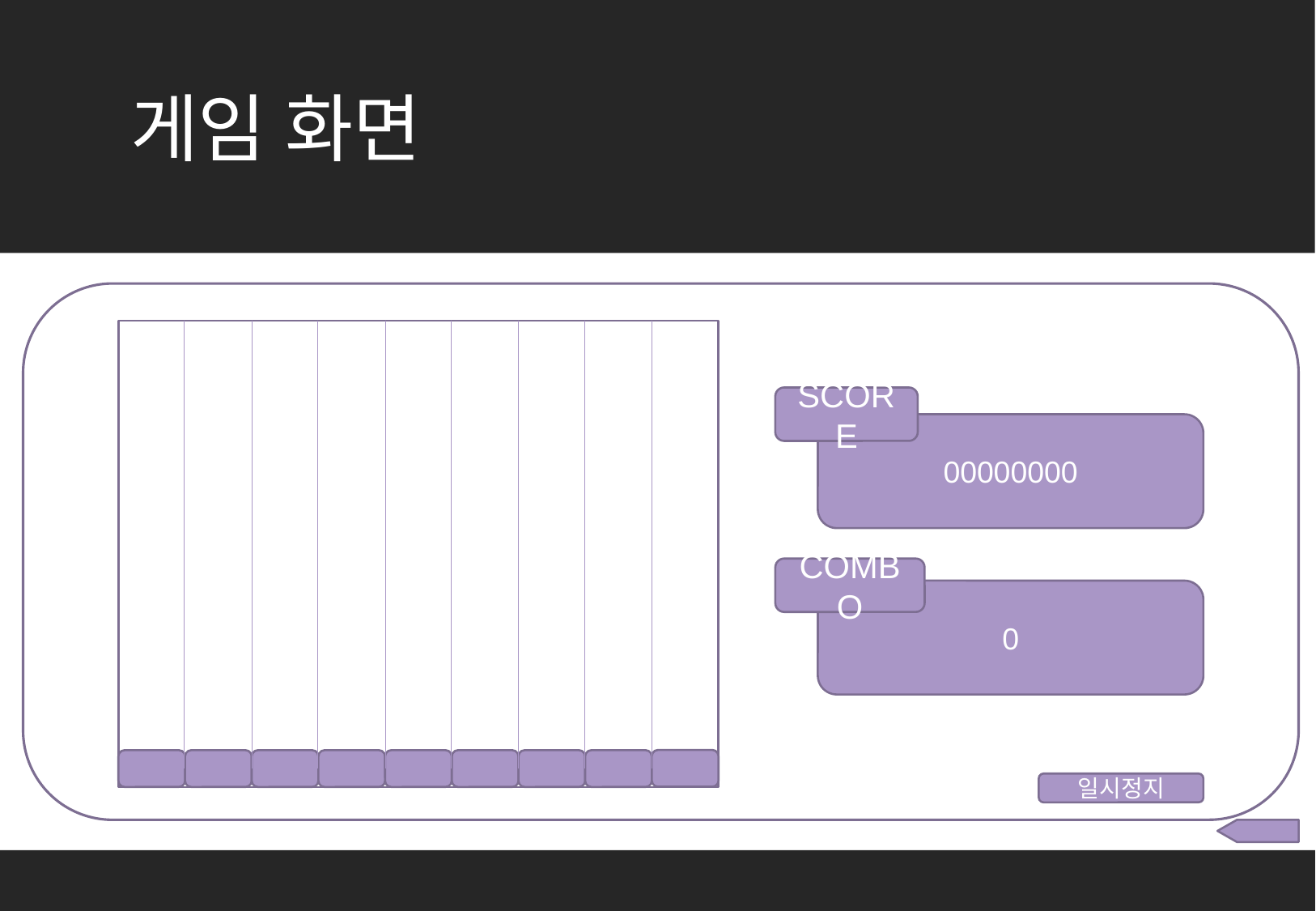

# 로그인 화면
게임 화면

SCORE
00000000
COMBO
0

일시정지